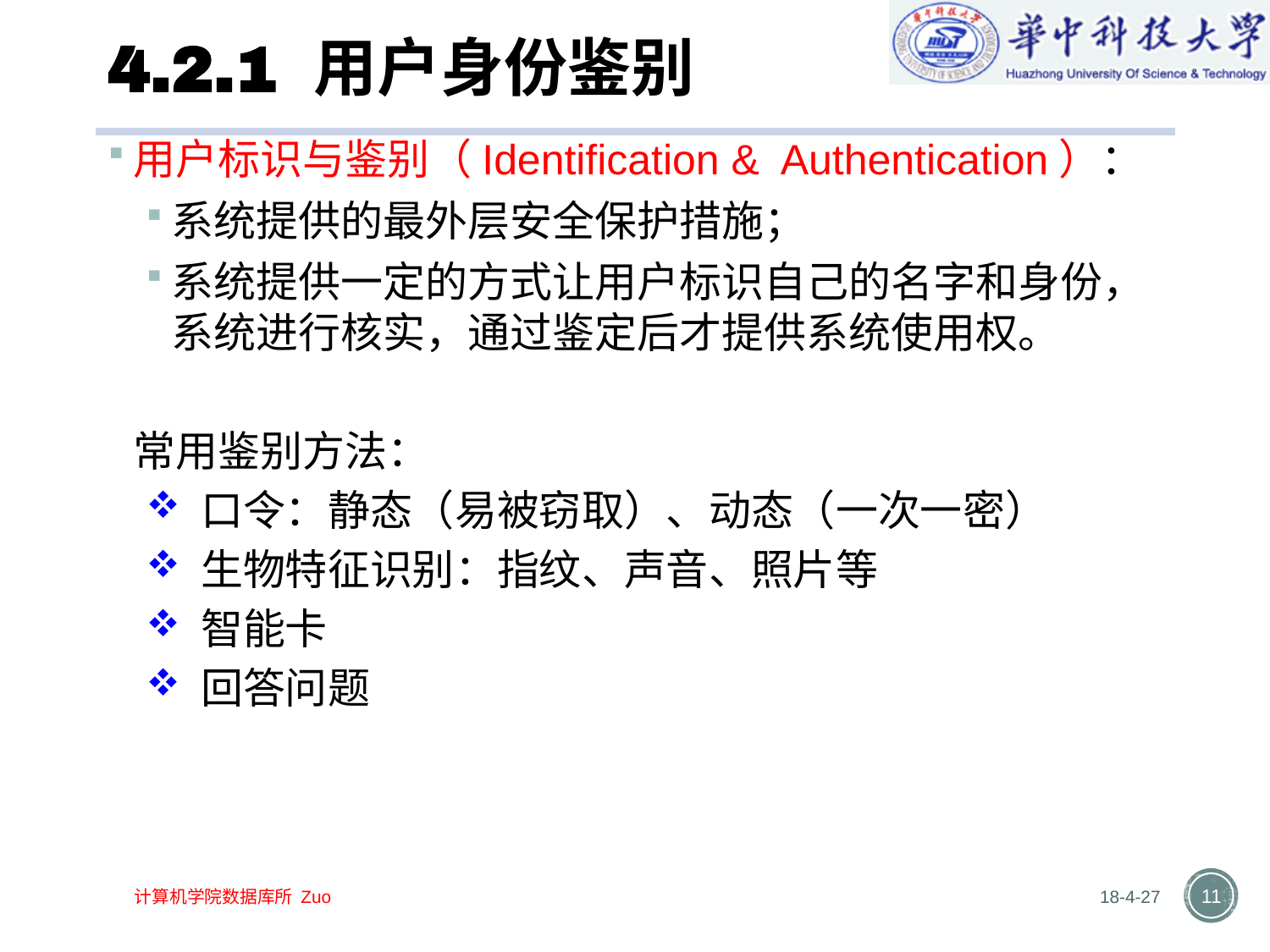

# 4.2.1 用户身份鉴别
用户标识与鉴别（Identification &  Authentication）：
系统提供的最外层安全保护措施；
系统提供一定的方式让用户标识自己的名字和身份，系统进行核实，通过鉴定后才提供系统使用权。

常用鉴别方法：
 口令：静态（易被窃取）、动态（一次一密）
 生物特征识别：指纹、声音、照片等
 智能卡
 回答问题

18-4-27
11